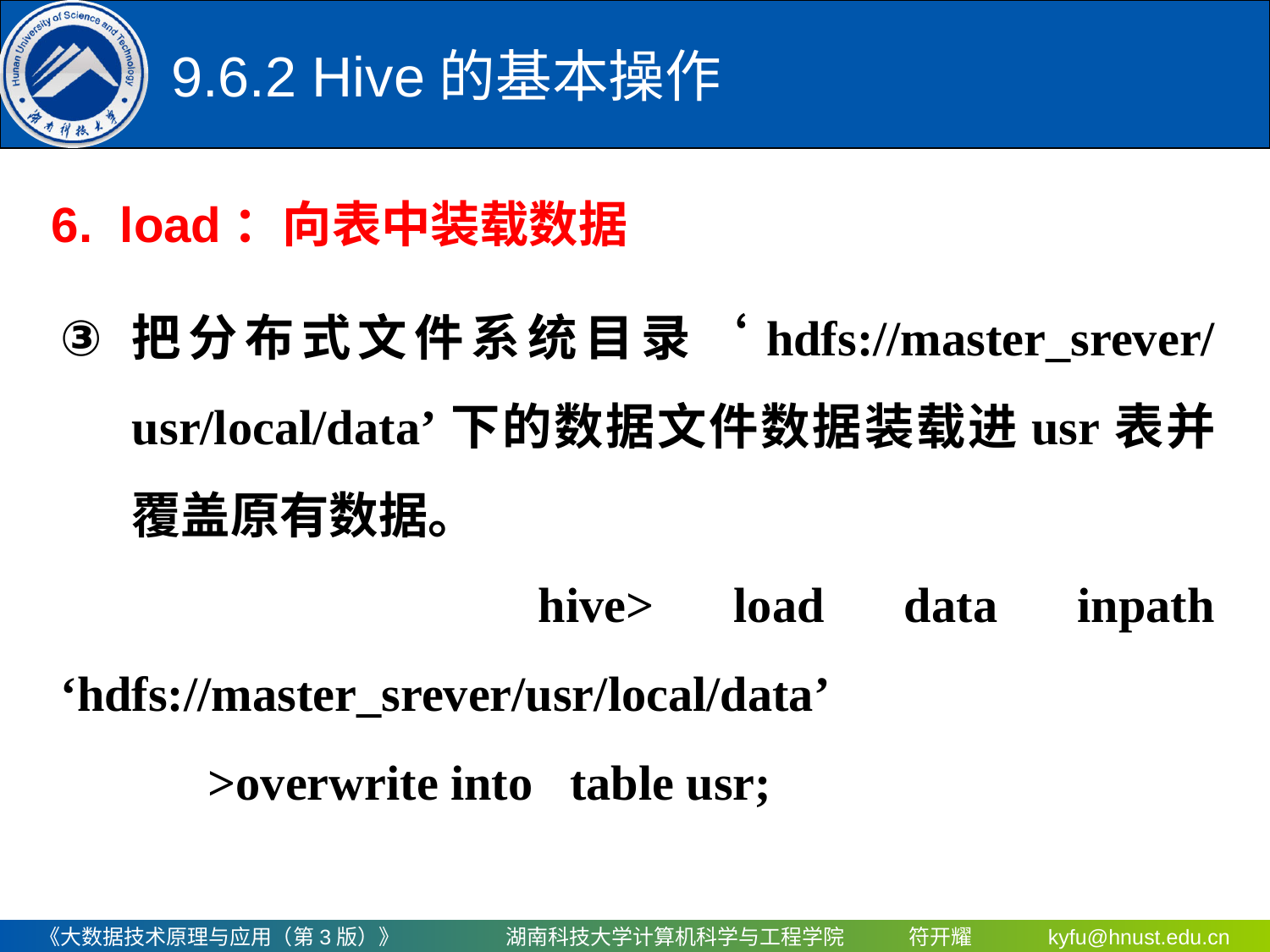

9.6.2 Hive的基本操作
 6.  load：向表中装载数据
把分布式文件系统目录‘hdfs://master_srever/usr/local/data’下的数据文件数据装载进usr表并覆盖原有数据。
      hive> load data inpath ‘hdfs://master_srever/usr/local/data’
            >overwrite into   table usr;